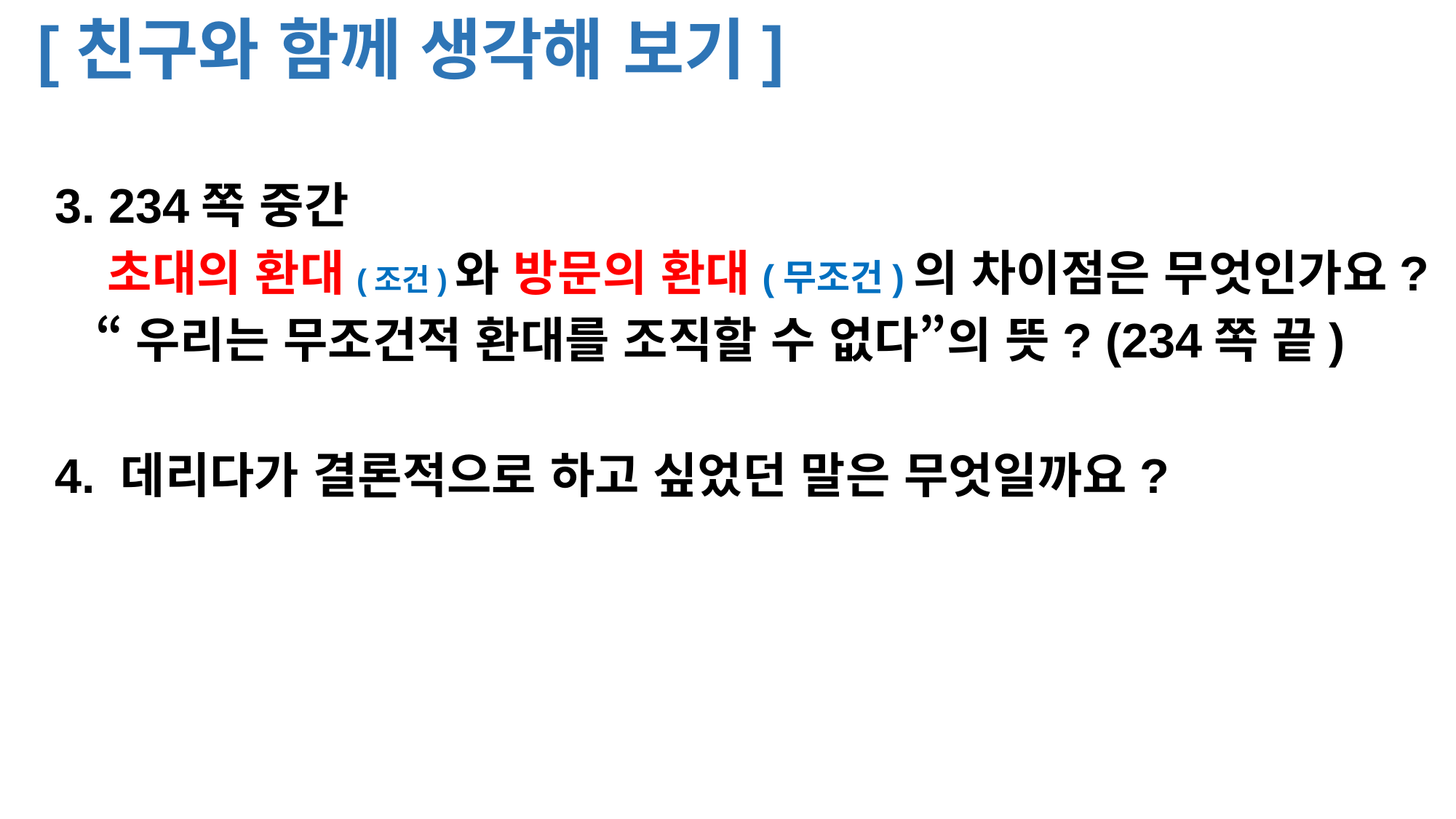

# [친구와 함께 생각해 보기]

3. 234쪽 중간
   초대의 환대(조건)와 방문의 환대(무조건)의 차이점은 무엇인가요?
   “우리는 무조건적 환대를 조직할 수 없다”의 뜻? (234쪽 끝)

4. 데리다가 결론적으로 하고 싶었던 말은 무엇일까요?